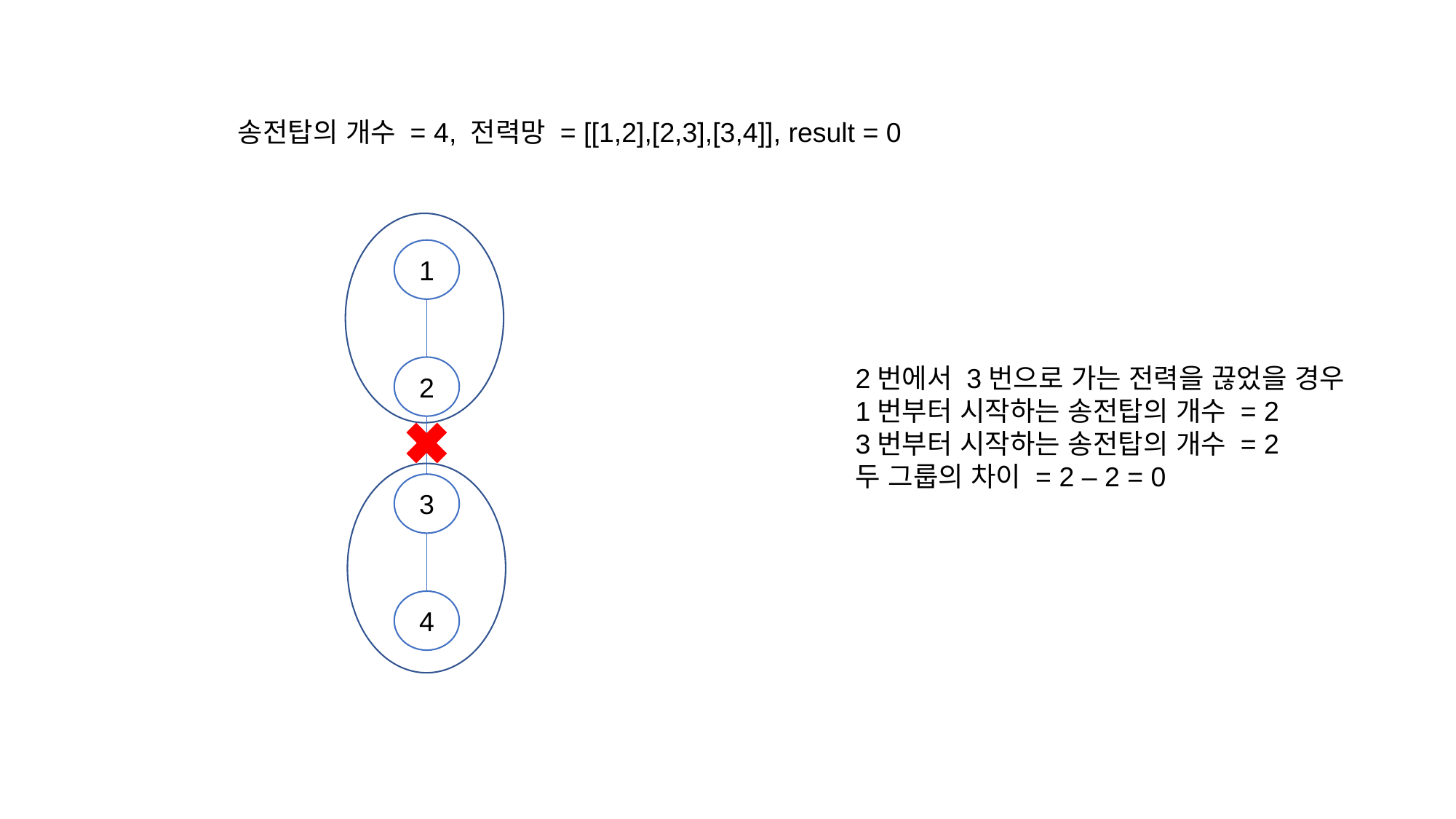

송전탑의 개수 = 4, 전력망 = [[1,2],[2,3],[3,4]], result = 0

1
2번에서 3번으로 가는 전력을 끊었을 경우
1번부터 시작하는 송전탑의 개수 = 2
3번부터 시작하는 송전탑의 개수 = 2
두 그룹의 차이 = 2 – 2 = 0
2

3
4